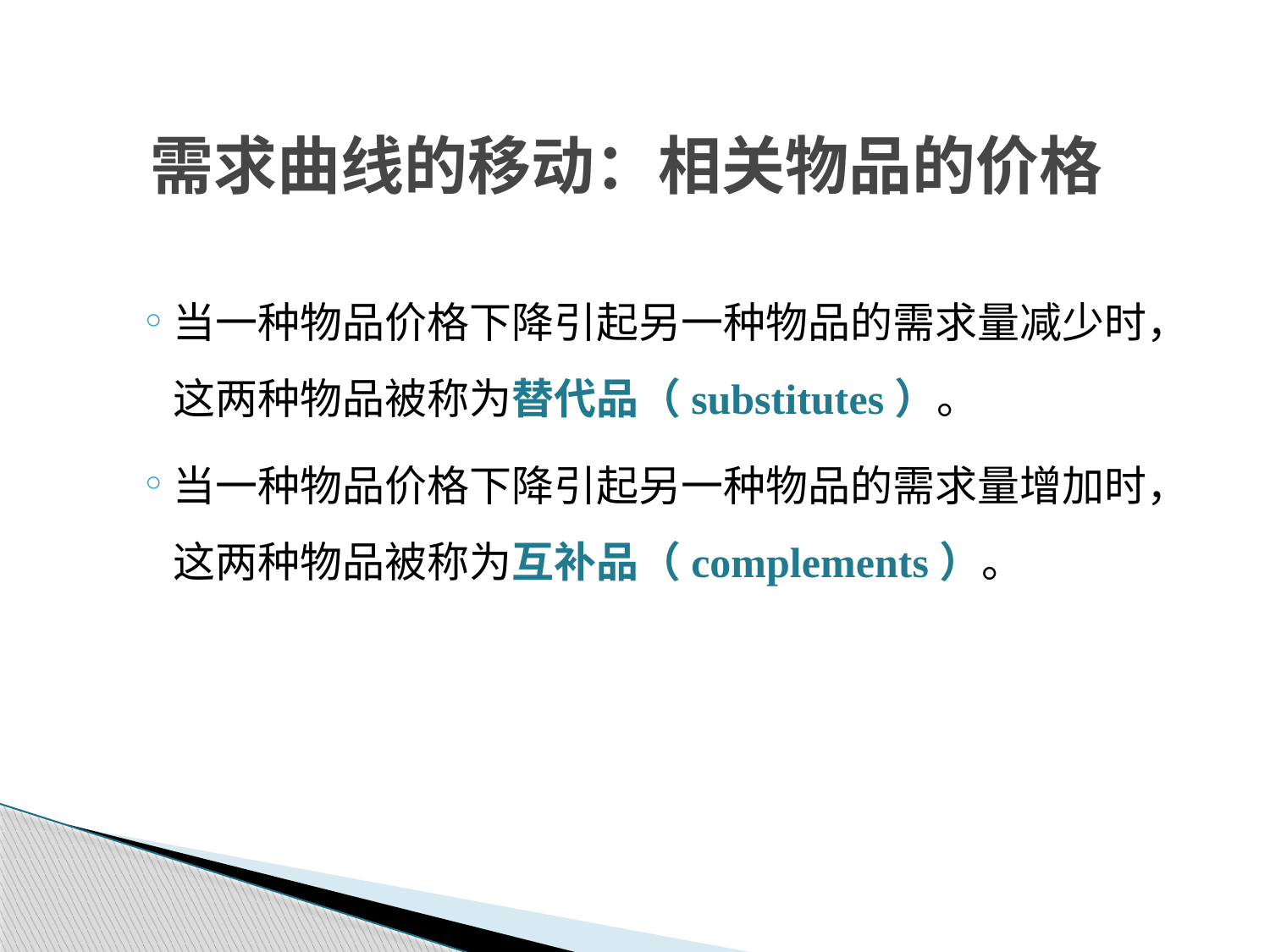

需求曲线的移动：相关物品的价格
当一种物品价格下降引起另一种物品的需求量减少时，这两种物品被称为替代品（substitutes）。
当一种物品价格下降引起另一种物品的需求量增加时，这两种物品被称为互补品（complements）。